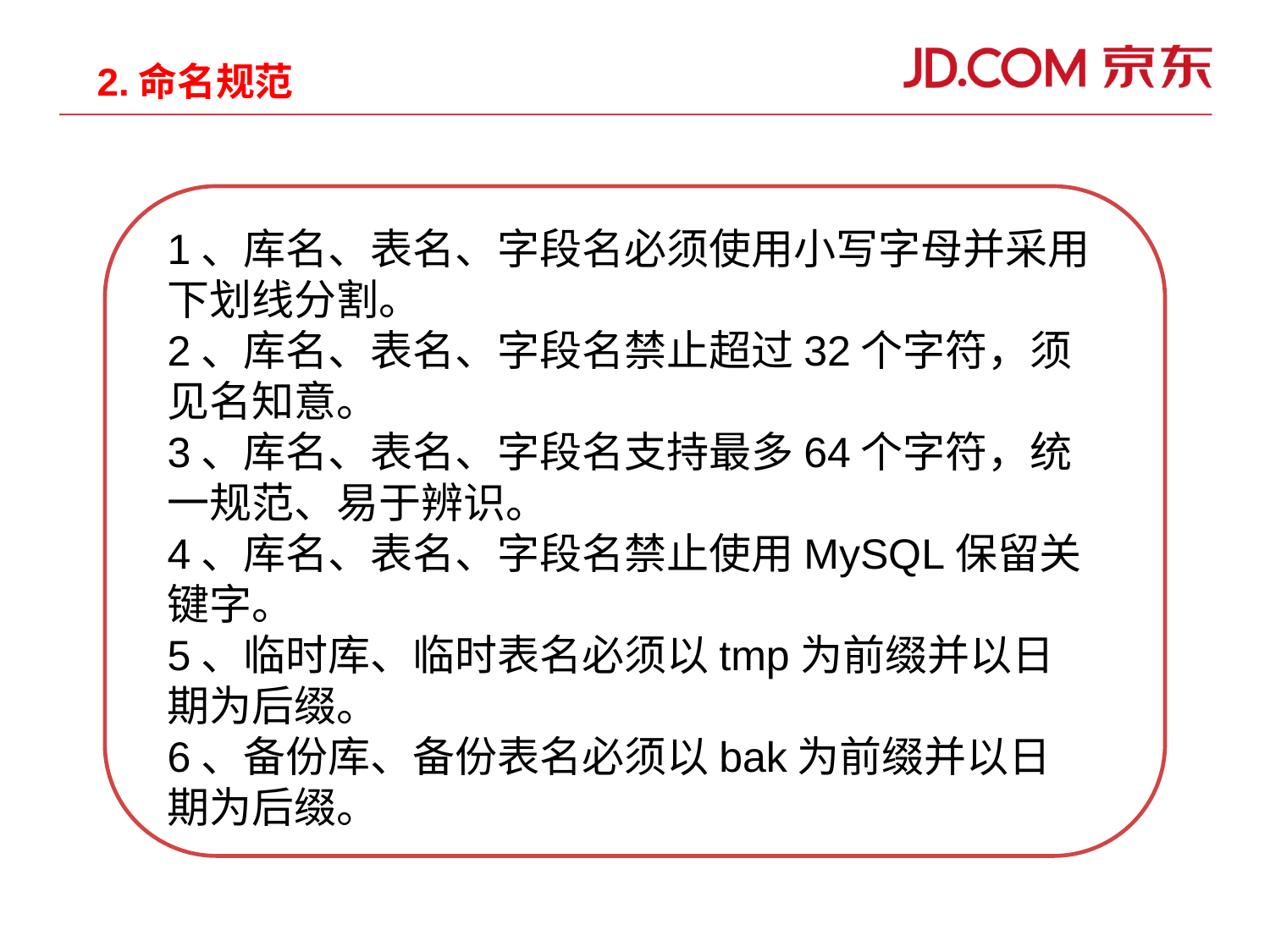

2.命名规范

1、库名、表名、字段名必须使用小写字母并采用下划线分割。
2、库名、表名、字段名禁止超过32个字符，须见名知意。
3、库名、表名、字段名支持最多64个字符，统一规范、易于辨识。
4、库名、表名、字段名禁止使用MySQL保留关键字。
5、临时库、临时表名必须以tmp为前缀并以日期为后缀。
6、备份库、备份表名必须以bak为前缀并以日期为后缀。